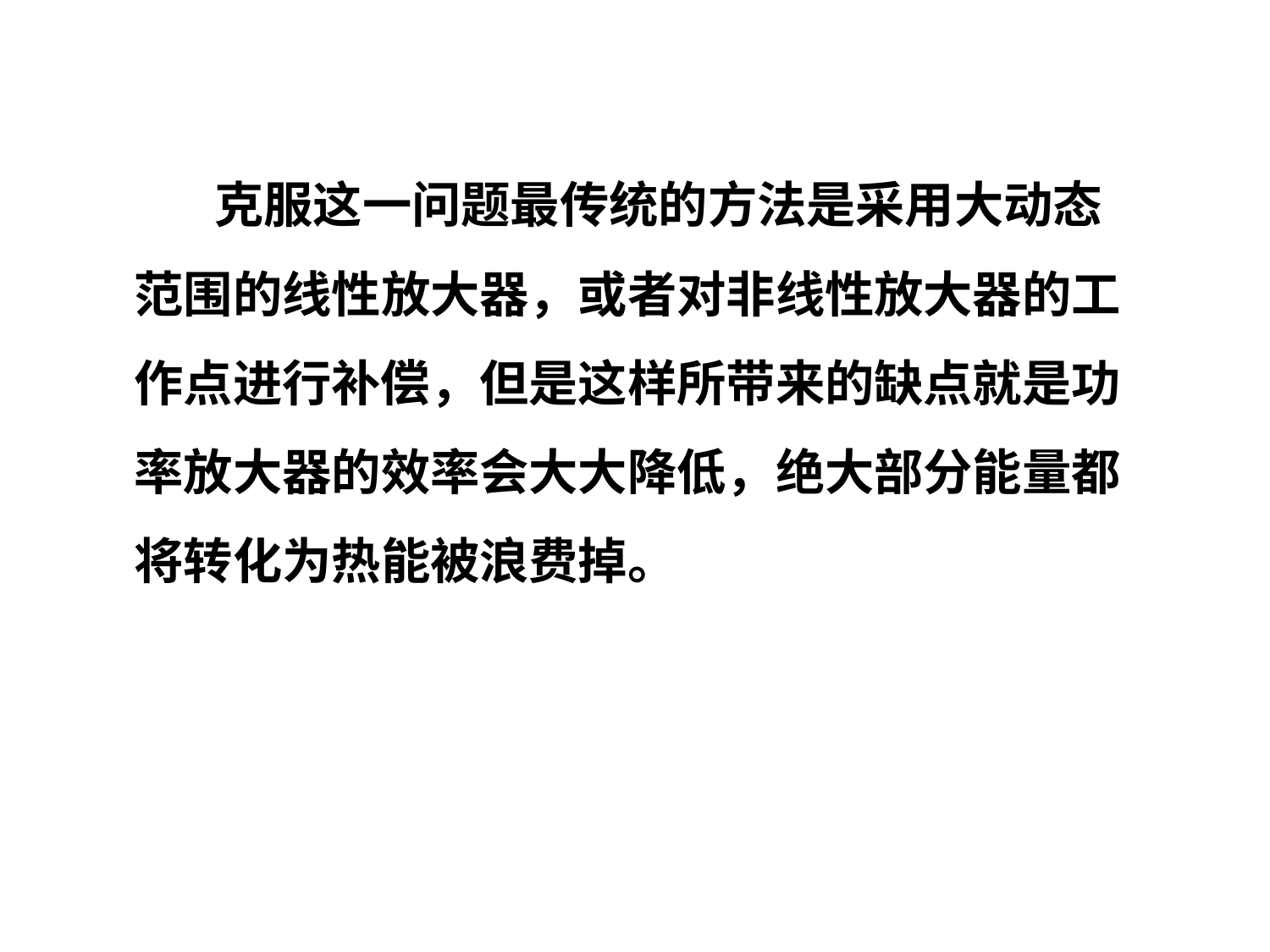

克服这一问题最传统的方法是采用大动态范围的线性放大器，或者对非线性放大器的工作点进行补偿，但是这样所带来的缺点就是功率放大器的效率会大大降低，绝大部分能量都将转化为热能被浪费掉。